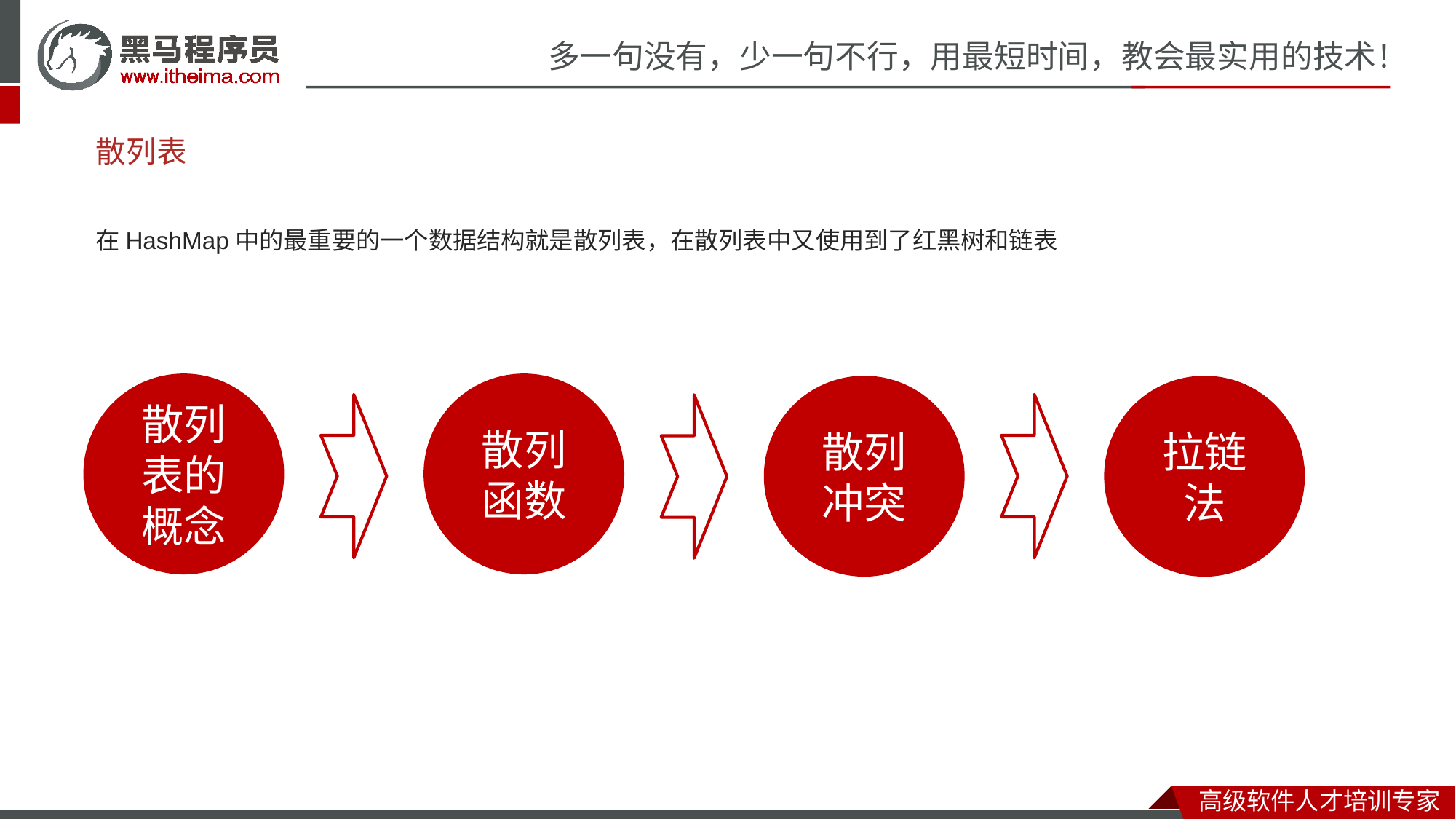

# 散列表
在HashMap中的最重要的一个数据结构就是散列表，在散列表中又使用到了红黑树和链表
散列表的概念
散列函数
散列冲突
拉链法